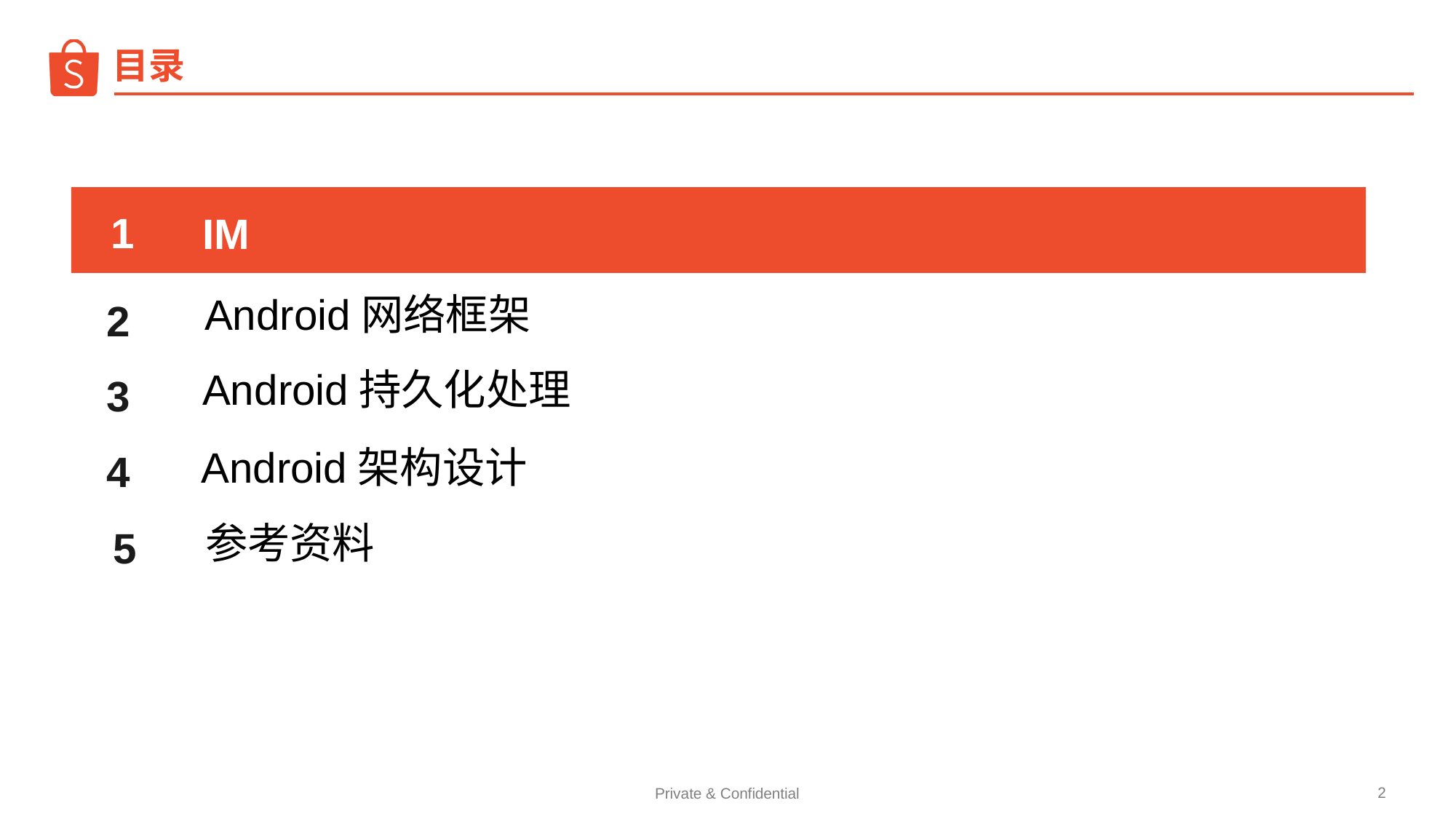

目录

1
IM
2
Android网络框架
3
Android持久化处理
4
Android架构设计
5
参考资料